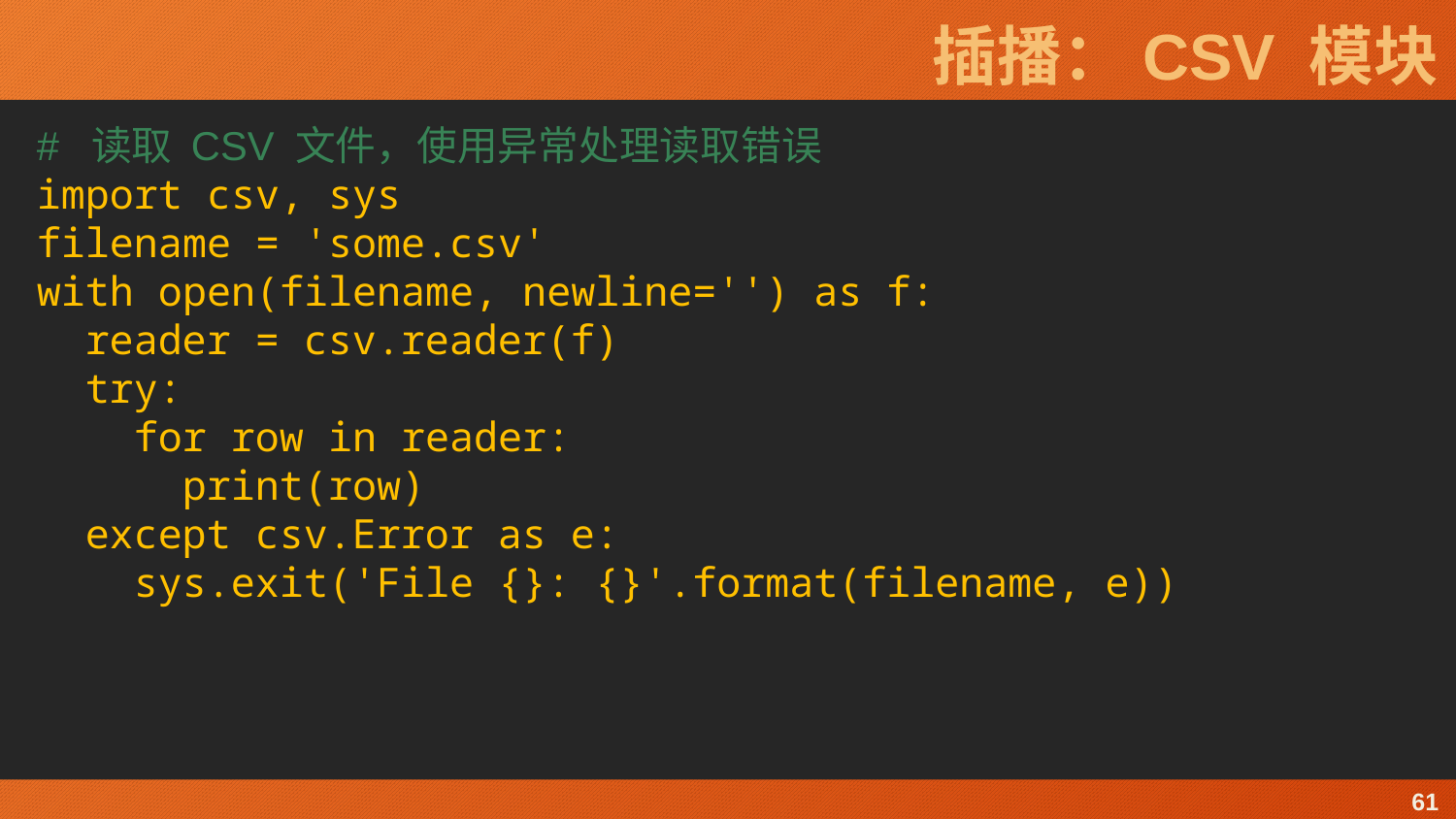

# 插播：CSV 模块
#  读取 CSV 文件，使用异常处理读取错误
import csv, sys
filename = 'some.csv'
with open(filename, newline='') as f:
  reader = csv.reader(f)
  try:
    for row in reader:
      print(row)
  except csv.Error as e:
    sys.exit('File {}: {}'.format(filename, e))
61